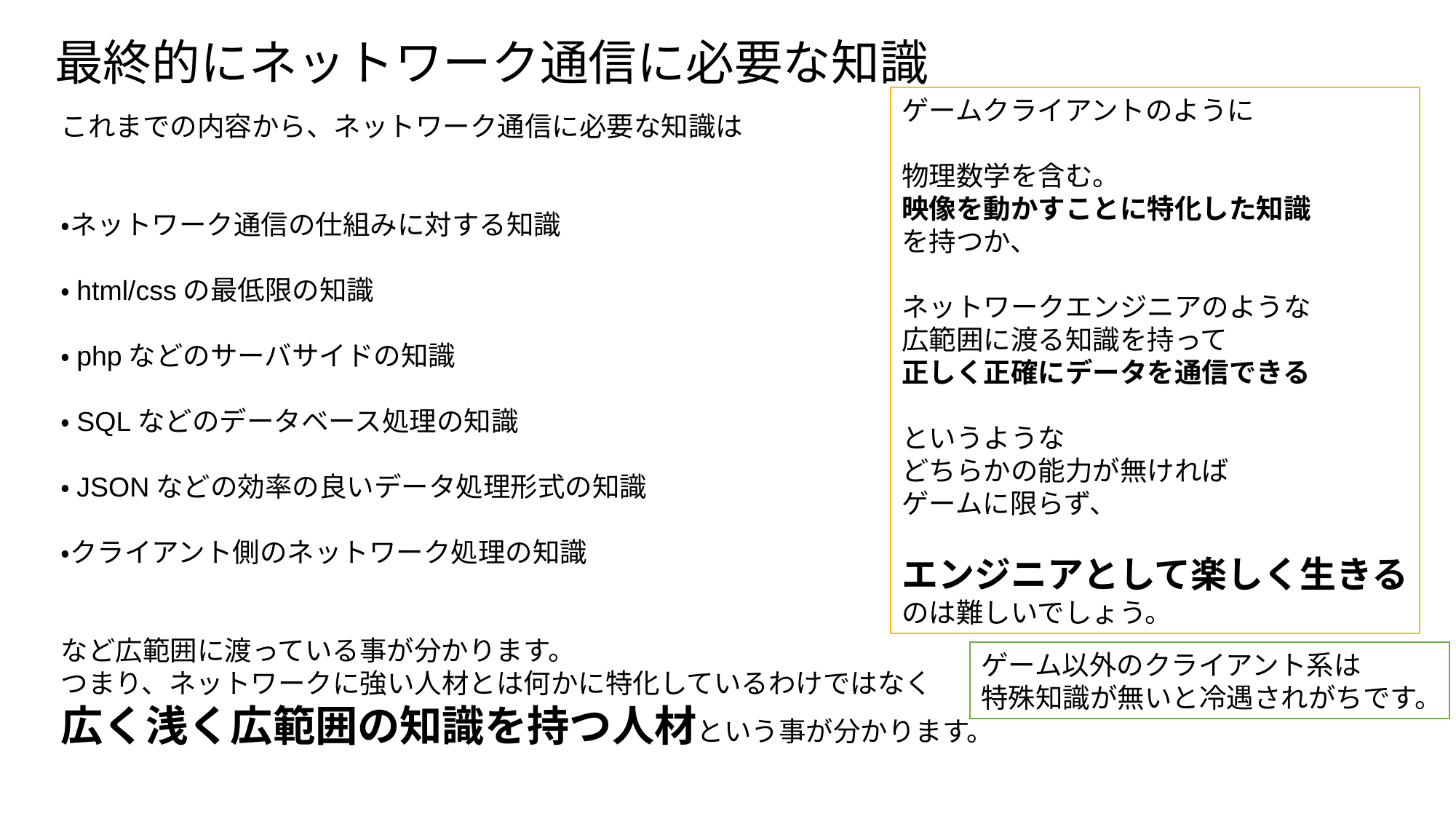

# 最終的にネットワーク通信に必要な知識
ゲームクライアントのように

物理数学を含む。
映像を動かすことに特化した知識
を持つか、

ネットワークエンジニアのような
広範囲に渡る知識を持って
正しく正確にデータを通信できる

というような
どちらかの能力が無ければ
ゲームに限らず、

エンジニアとして楽しく生きる
のは難しいでしょう。
これまでの内容から、ネットワーク通信に必要な知識は

・ネットワーク通信の仕組みに対する知識

・html/cssの最低限の知識

・phpなどのサーバサイドの知識

・SQLなどのデータベース処理の知識

・JSONなどの効率の良いデータ処理形式の知識

・クライアント側のネットワーク処理の知識

など広範囲に渡っている事が分かります。
つまり、ネットワークに強い人材とは何かに特化しているわけではなく
広く浅く広範囲の知識を持つ人材という事が分かります。
ゲーム以外のクライアント系は
特殊知識が無いと冷遇されがちです。